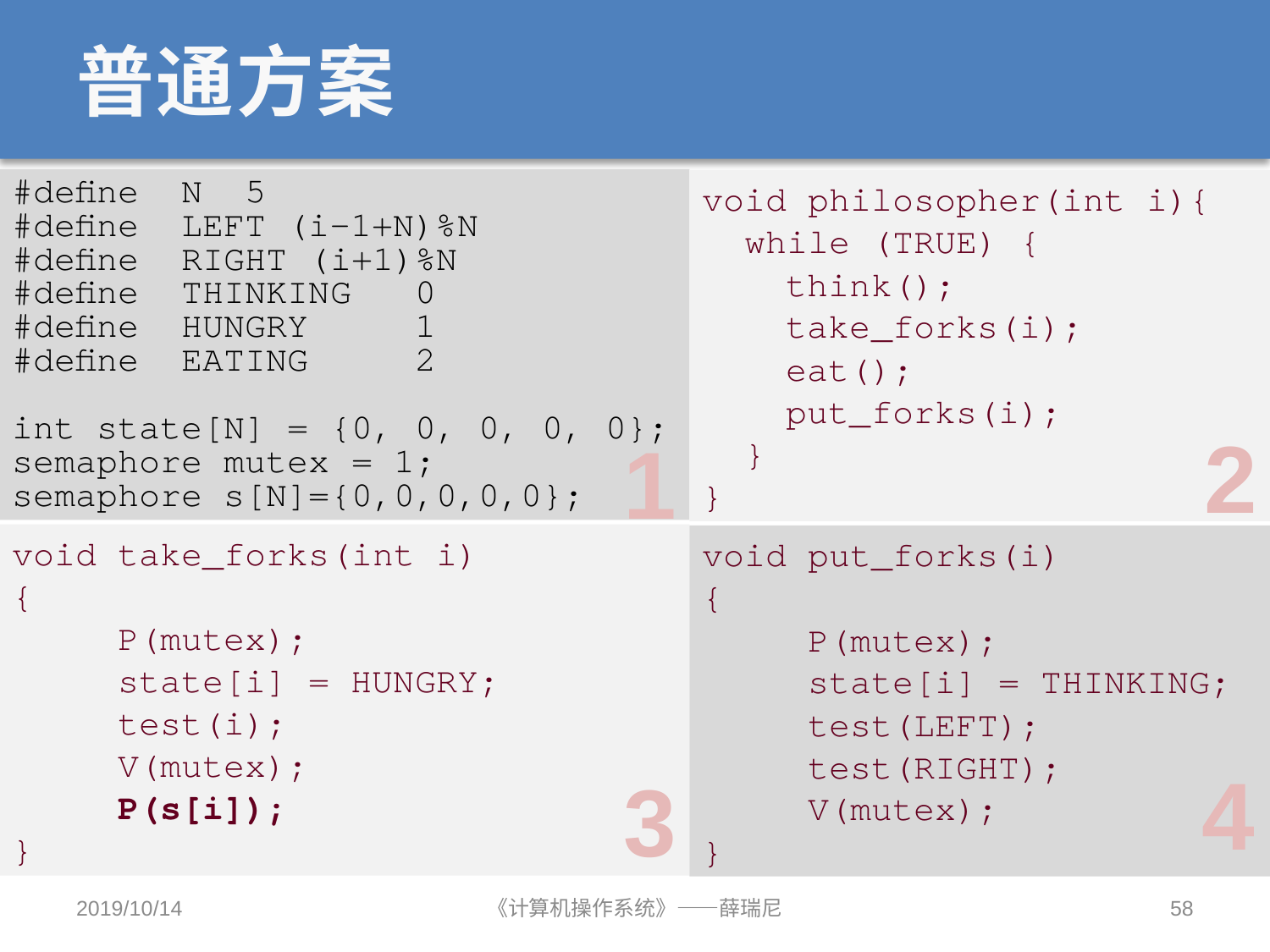

# 普通方案
#define  N  5
#define  LEFT (i-1+N)%N
#define  RIGHT (i+1)%N
#define  THINKING   0
#define  HUNGRY     1
#define  EATING     2

int state[N] = {0, 0, 0, 0, 0};
semaphore mutex = 1;
semaphore s[N]={0,0,0,0,0};
void philosopher(int i){
  while (TRUE) {
    think();
    take_forks(i);
    eat();
    put_forks(i);
  }
}
2
1
void take_forks(int i)
{
     P(mutex);
     state[i] = HUNGRY;
     test(i);
     V(mutex);
     P(s[i]);
}
void put_forks(i)
{
     P(mutex);
     state[i] = THINKING;
     test(LEFT);
     test(RIGHT);
     V(mutex);
}
4
3
2019/10/14
《计算机操作系统》——薛瑞尼
58